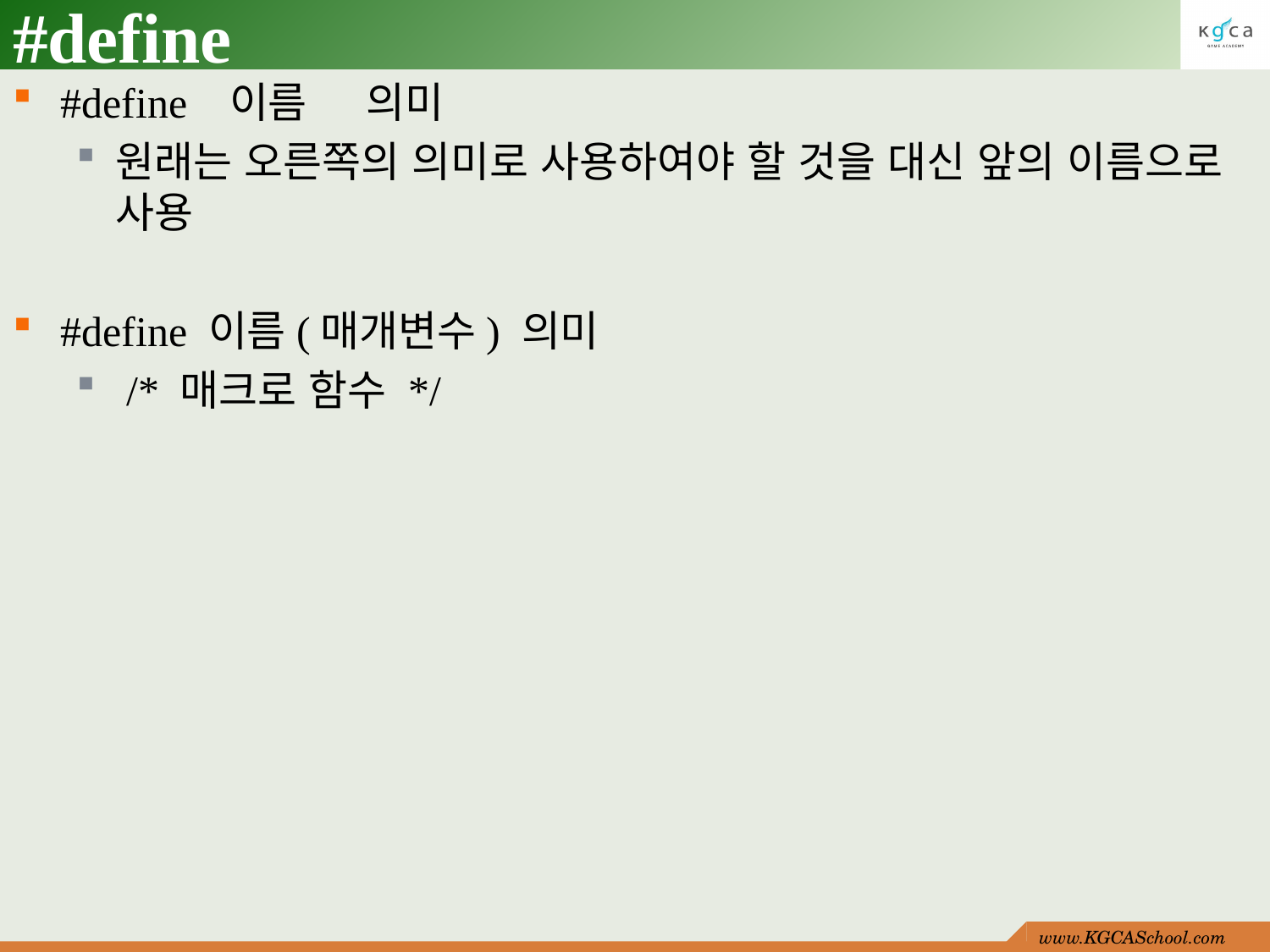

# #define
#define   이름     의미
원래는 오른쪽의 의미로 사용하여야 할 것을 대신 앞의 이름으로 사용

#define 이름(매개변수) 의미
 /* 매크로 함수 */